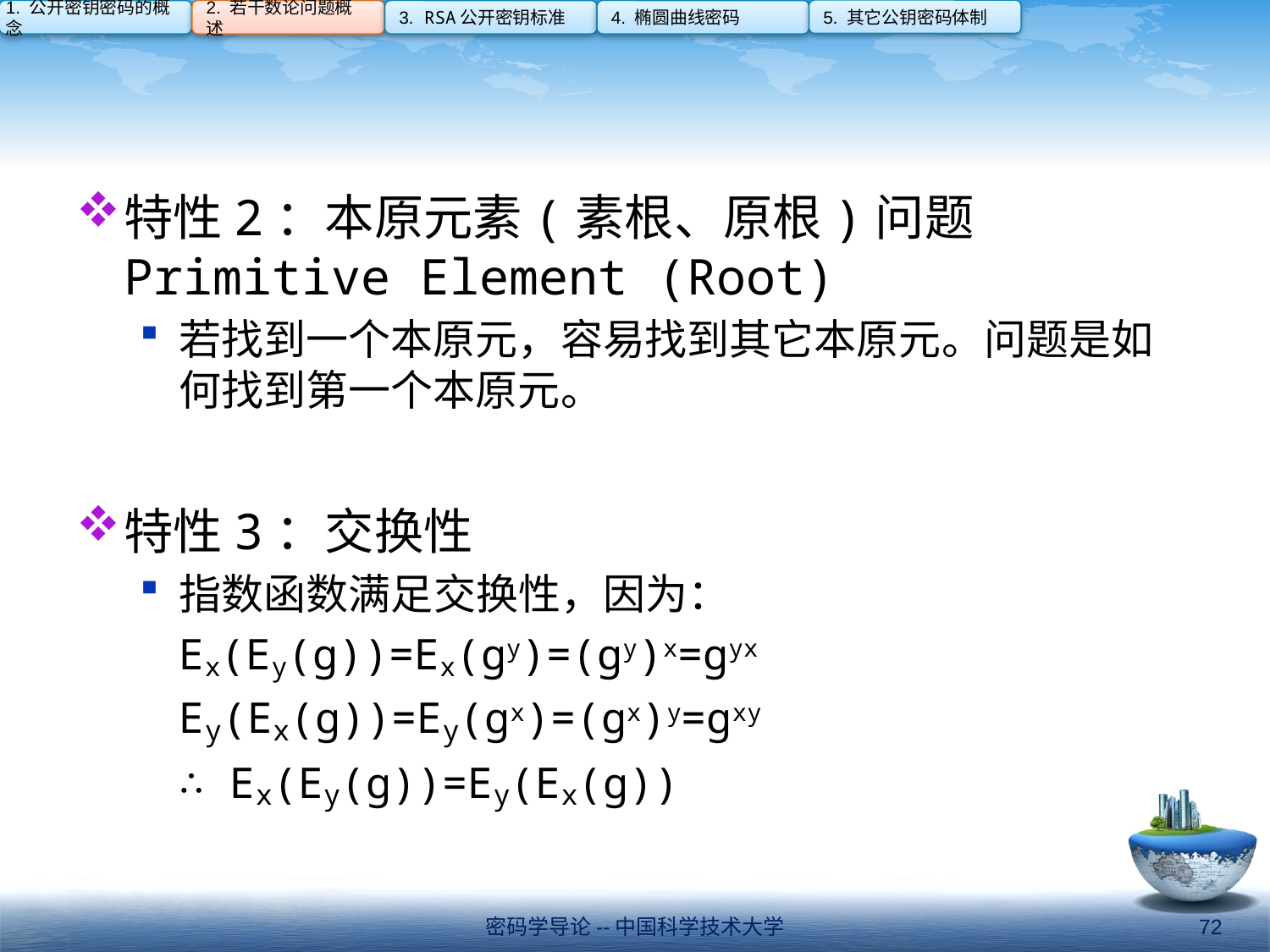

5. 其它公钥密码体制
1. 公开密钥密码的概念
2. 若干数论问题概述
3. RSA公开密钥标准
4. 椭圆曲线密码
#
特性2：本原元素(素根、原根)问题 Primitive Element (Root)
若找到一个本原元，容易找到其它本原元。问题是如何找到第一个本原元。

特性3：交换性
指数函数满足交换性，因为：
	Ex(Ey(g))=Ex(gy)=(gy)x=gyx
	Ey(Ex(g))=Ey(gx)=(gx)y=gxy
	∴ Ex(Ey(g))=Ey(Ex(g))

密码学导论--中国科学技术大学
72